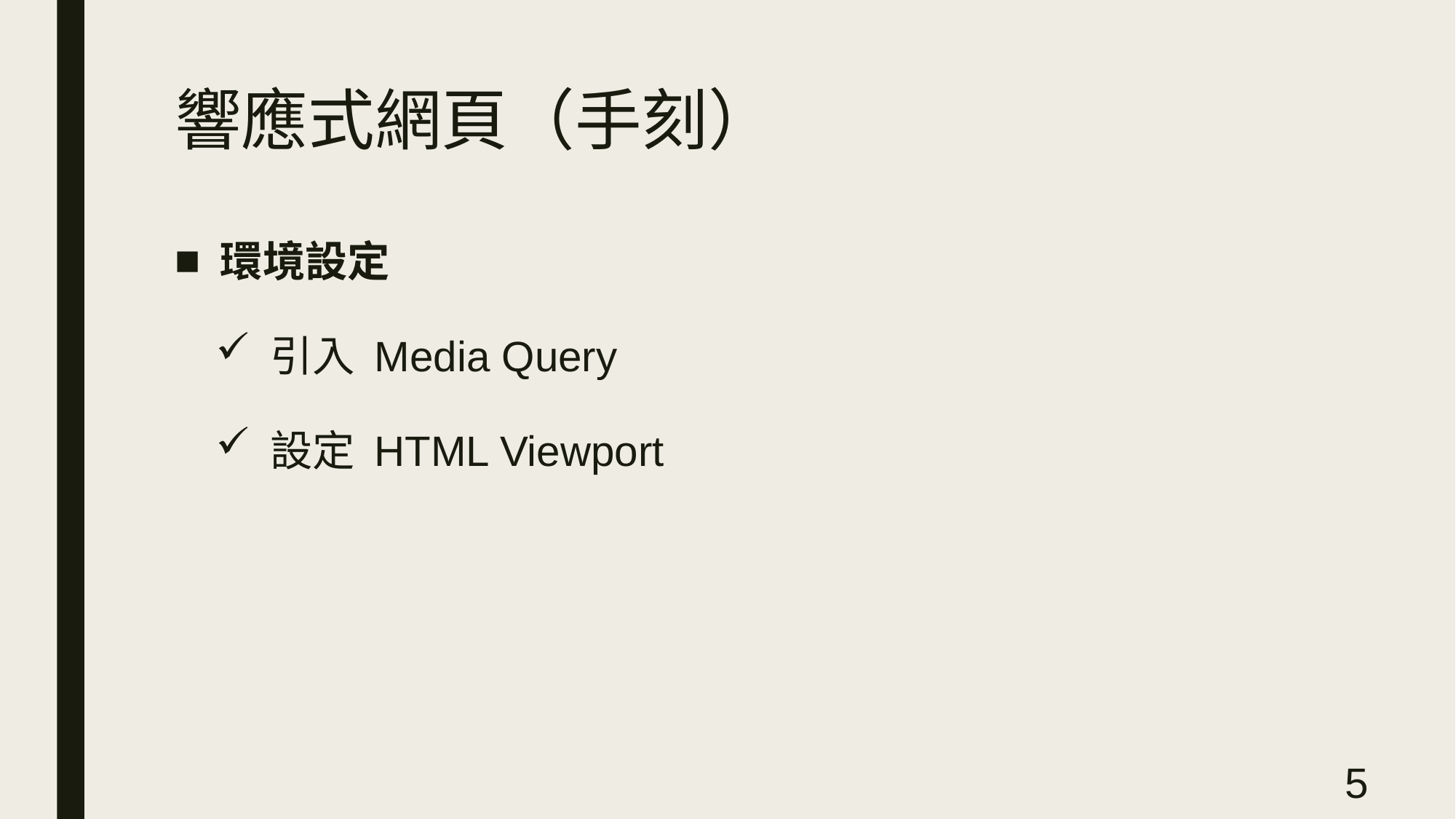

# 響應式網頁（手刻）
環境設定
引入 Media Query
設定 HTML Viewport
5